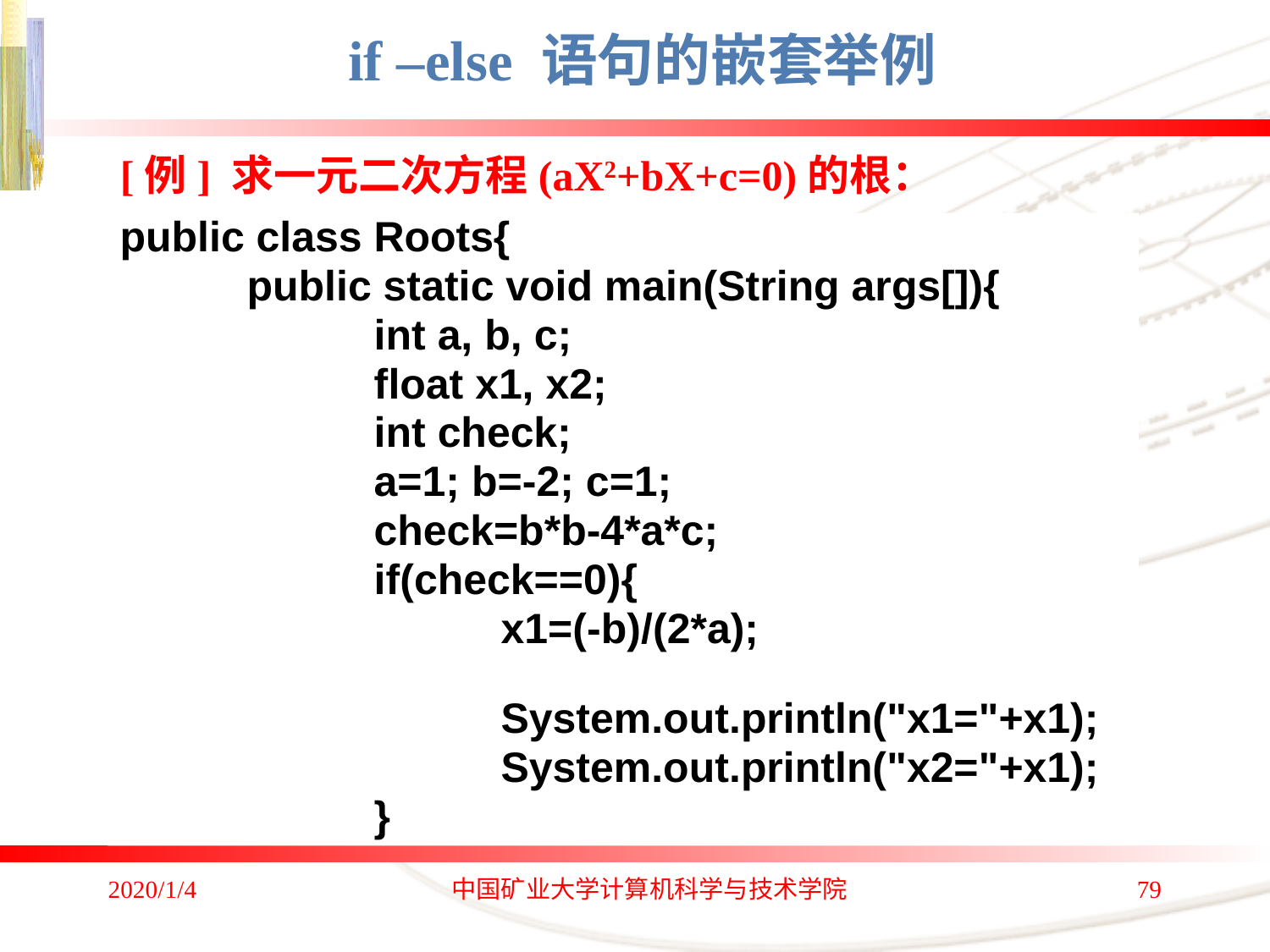

# if –else 语句的嵌套举例
[例] 求一元二次方程(aX2+bX+c=0)的根：

public class Roots{
	public static void main(String args[]){
		int a, b, c;
		float x1, x2;
		int check;
		a=1; b=-2; c=1;
		check=b*b-4*a*c;
		if(check==0){
			x1=(-b)/(2*a);
			System.out.println("x1="+x1);
			System.out.println("x2="+x1);
		}
2020/1/4
中国矿业大学计算机科学与技术学院
79